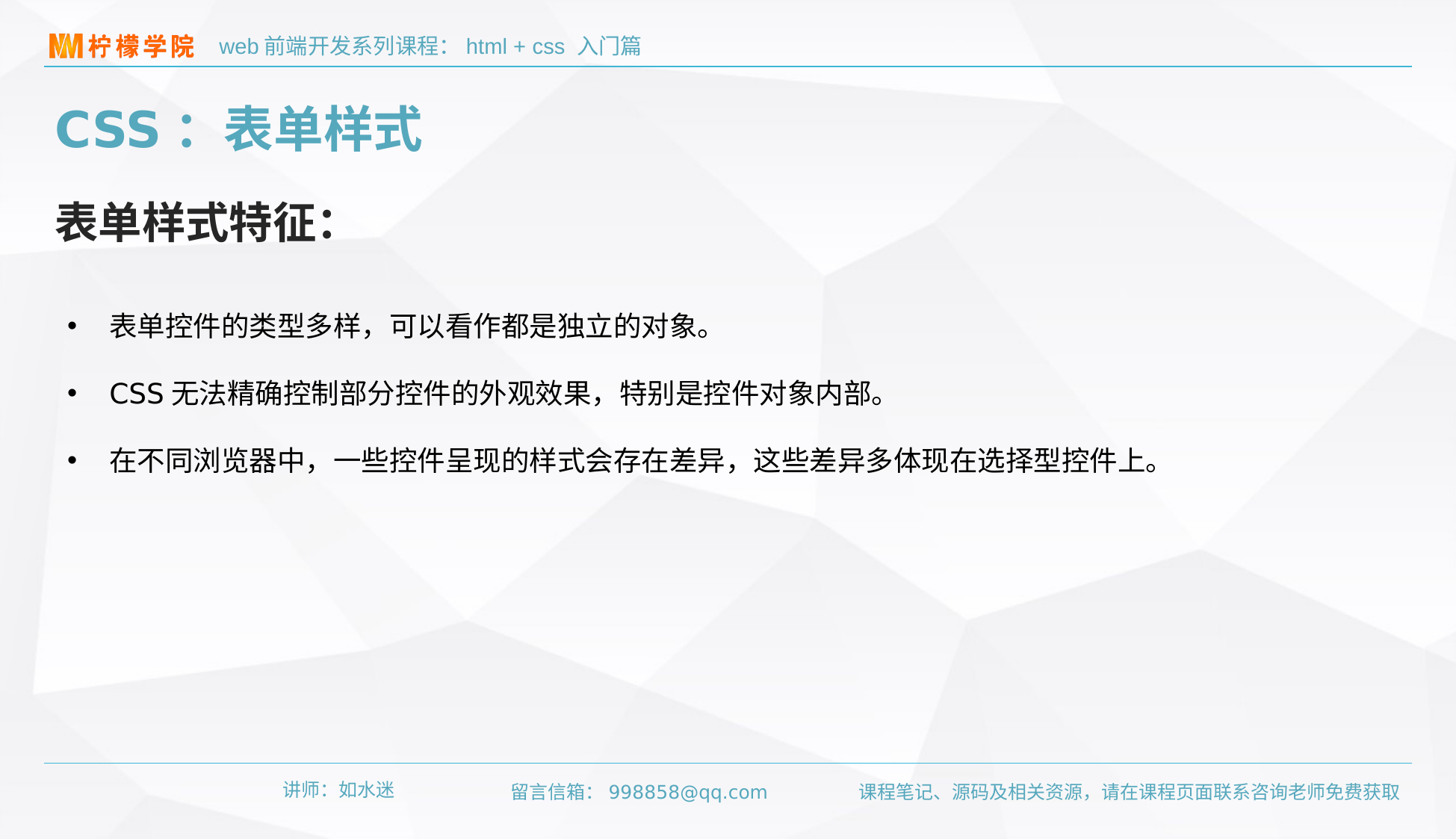

CSS：表单样式
表单样式特征：
表单控件的类型多样，可以看作都是独立的对象。
CSS无法精确控制部分控件的外观效果，特别是控件对象内部。
在不同浏览器中，一些控件呈现的样式会存在差异，这些差异多体现在选择型控件上。